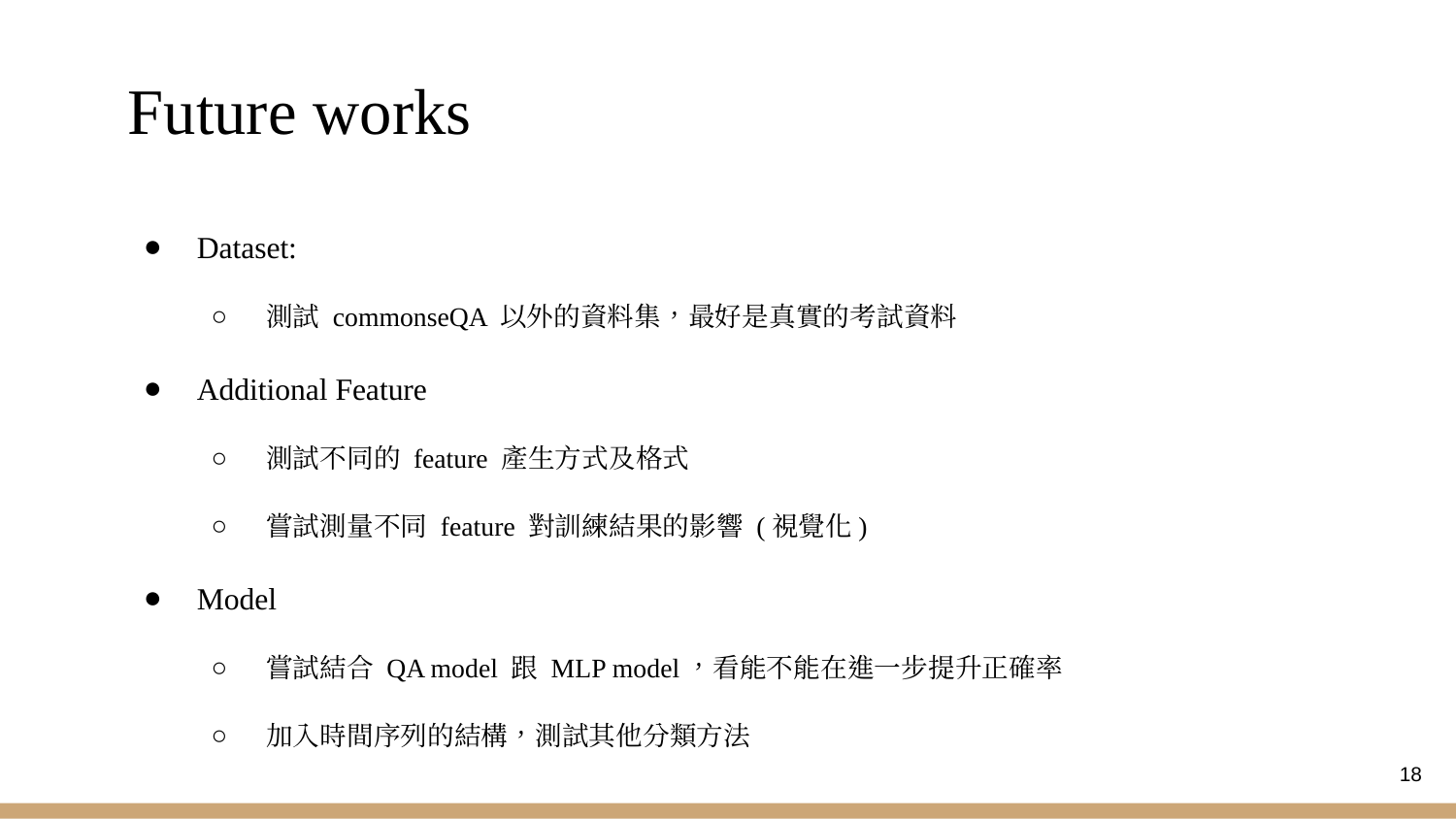

# Future works
Dataset:
測試 commonseQA 以外的資料集，最好是真實的考試資料
Additional Feature
測試不同的 feature 產生方式及格式
嘗試測量不同 feature 對訓練結果的影響 (視覺化)
Model
嘗試結合 QA model 跟 MLP model，看能不能在進一步提升正確率
加入時間序列的結構，測試其他分類方法
18